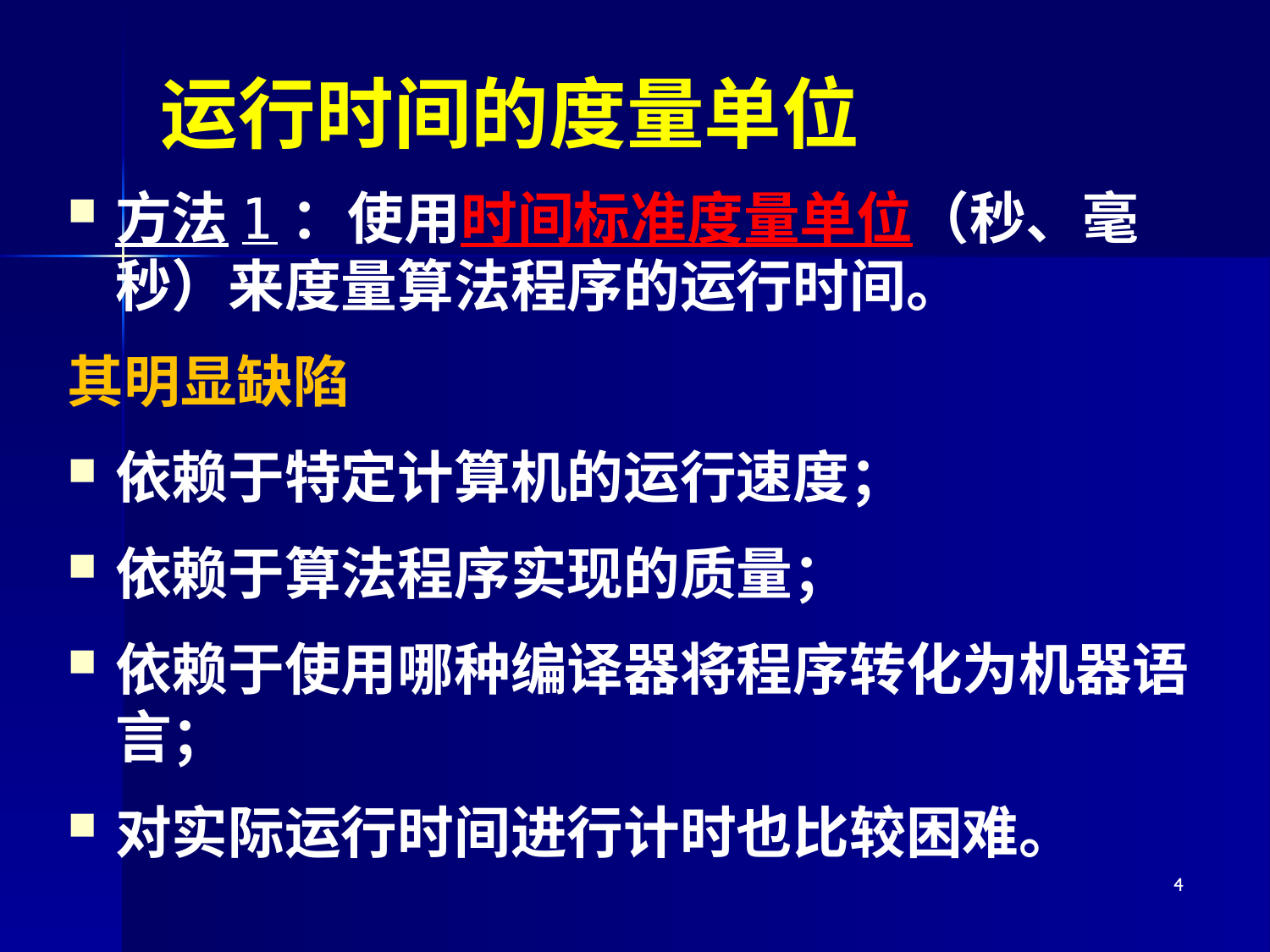

# 运行时间的度量单位
方法1：使用时间标准度量单位（秒、毫秒）来度量算法程序的运行时间。
其明显缺陷
依赖于特定计算机的运行速度；
依赖于算法程序实现的质量；
依赖于使用哪种编译器将程序转化为机器语言；
对实际运行时间进行计时也比较困难。
4